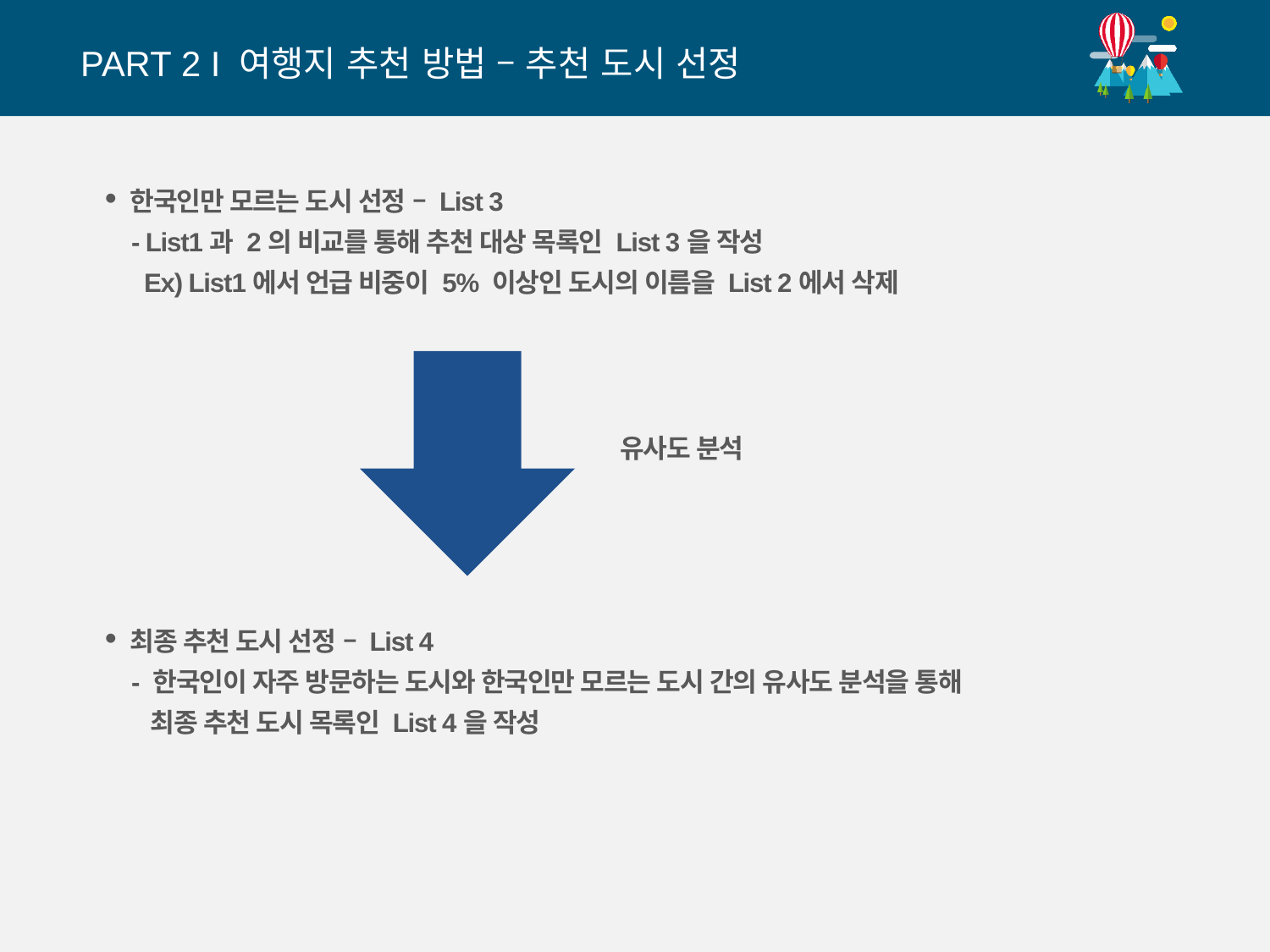

PART 2 I 여행지 추천 방법 – 추천 도시 선정
한국인만 모르는 도시 선정 – List 3
    - List1과 2의 비교를 통해 추천 대상 목록인 List 3을 작성
      Ex) List1에서 언급 비중이 5% 이상인 도시의 이름을 List 2에서 삭제

유사도 분석
최종 추천 도시 선정 – List 4
    - 한국인이 자주 방문하는 도시와 한국인만 모르는 도시 간의 유사도 분석을 통해
      최종 추천 도시 목록인 List 4을 작성